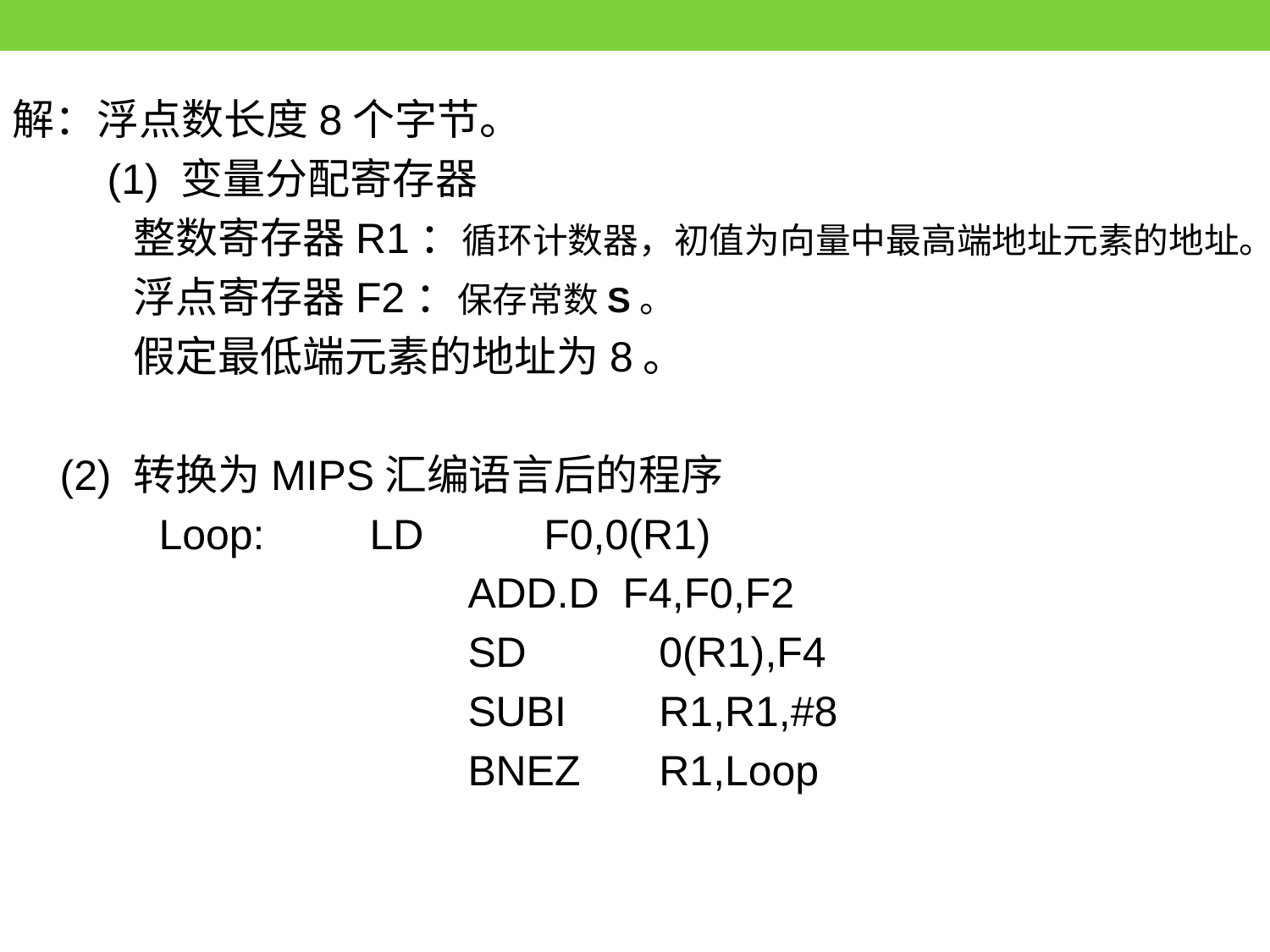

15
解：浮点数长度8个字节。
        (1) 变量分配寄存器
     整数寄存器R1：循环计数器，初值为向量中最高端地址元素的地址。
     浮点寄存器F2：保存常数S。
     假定最低端元素的地址为8。

    (2) 转换为MIPS汇编语言后的程序
       Loop:	LD	    F0,0(R1)
		                   ADD.D  F4,F0,F2
		                   SD	   0(R1),F4
		                   SUBI	   R1,R1,#8
		                   BNEZ	   R1,Loop